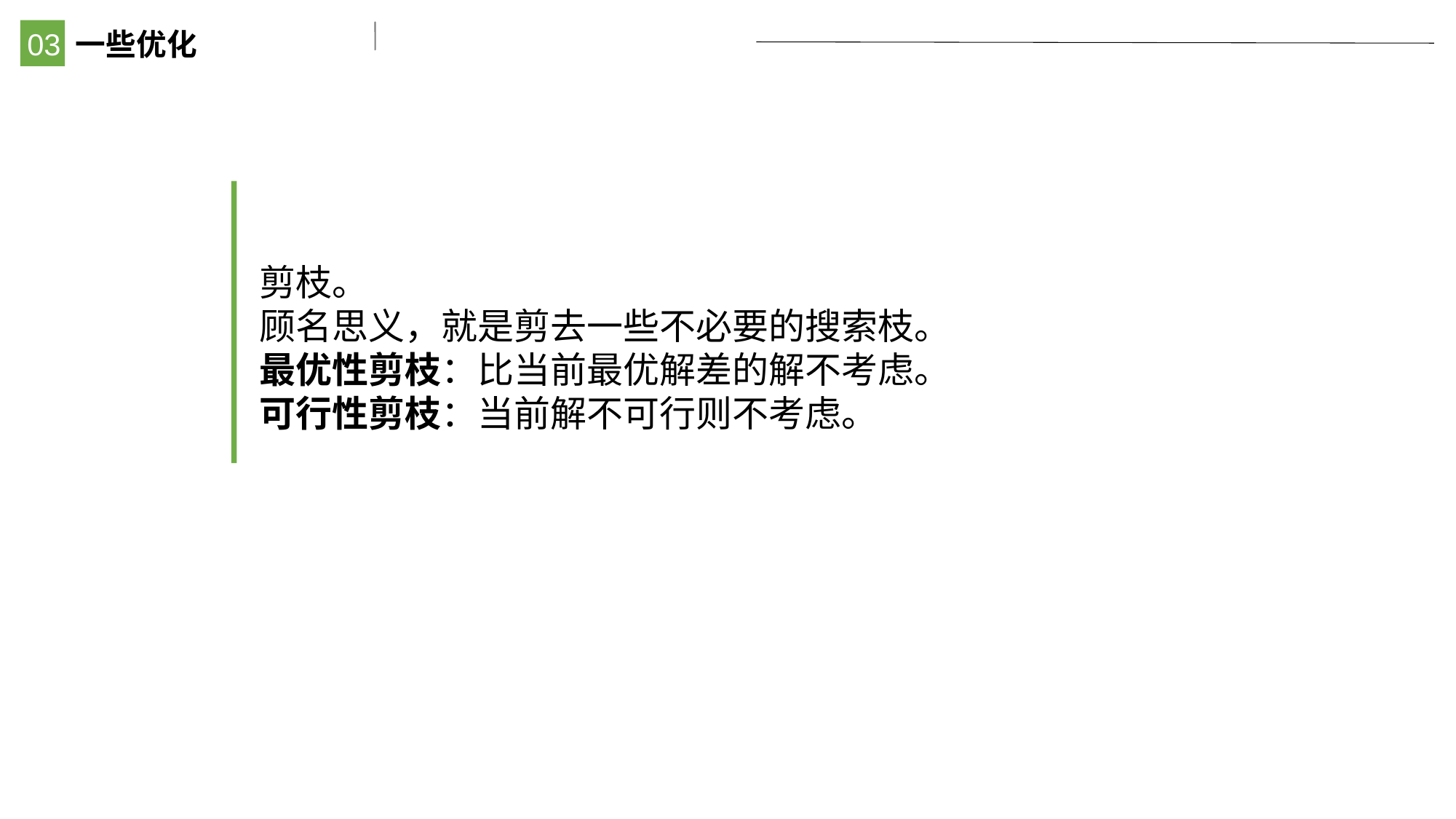

03
一些优化

剪枝。
顾名思义，就是剪去一些不必要的搜索枝。
最优性剪枝：比当前最优解差的解不考虑。
可行性剪枝：当前解不可行则不考虑。